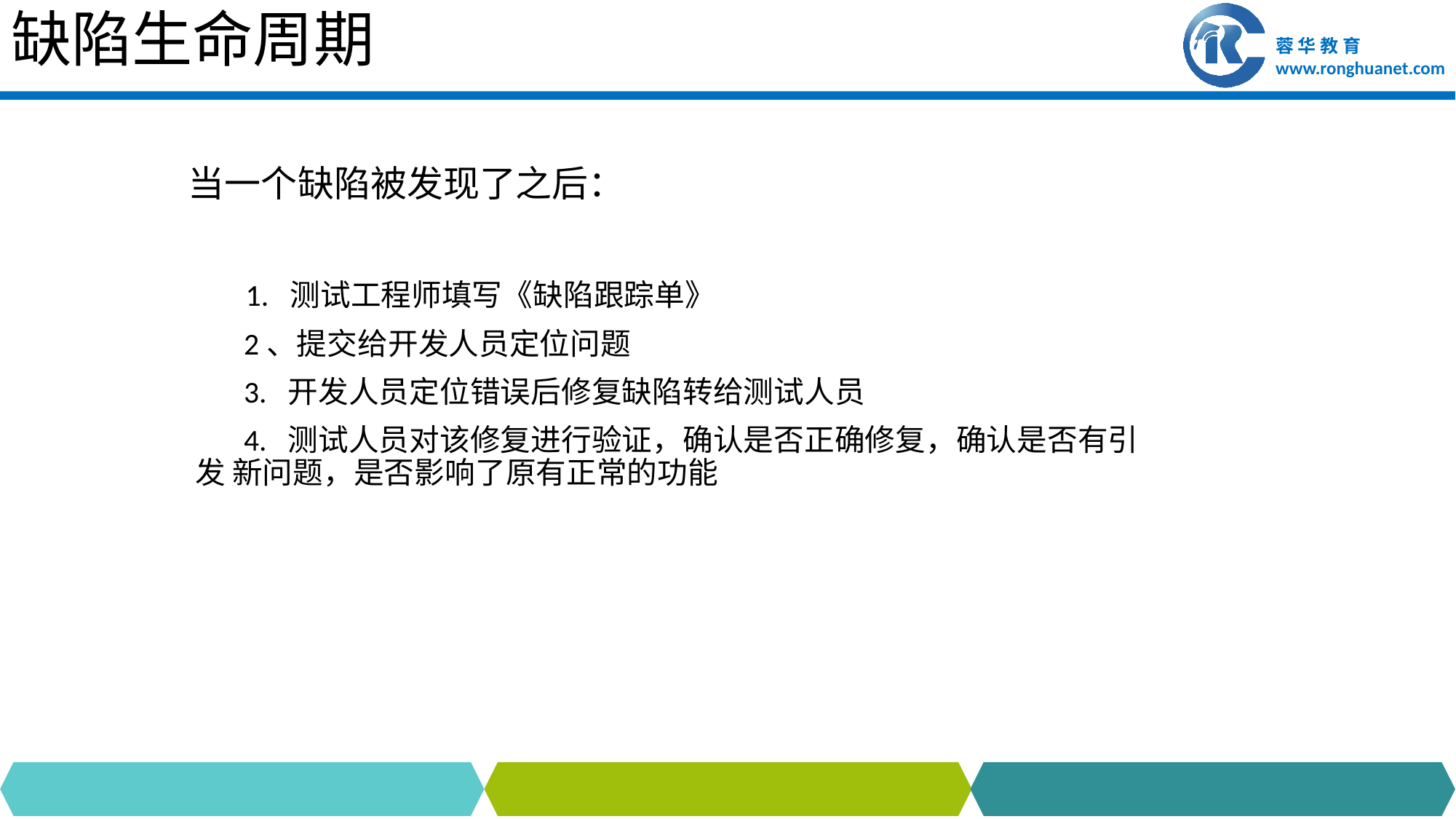

# 缺陷生命周期
当一个缺陷被发现了之后：

       1.  测试工程师填写《缺陷跟踪单》
        2、提交给开发人员定位问题
        3.  开发人员定位错误后修复缺陷转给测试人员
        4.  测试人员对该修复进行验证，确认是否正确修复，确认是否有引   发 新问题，是否影响了原有正常的功能